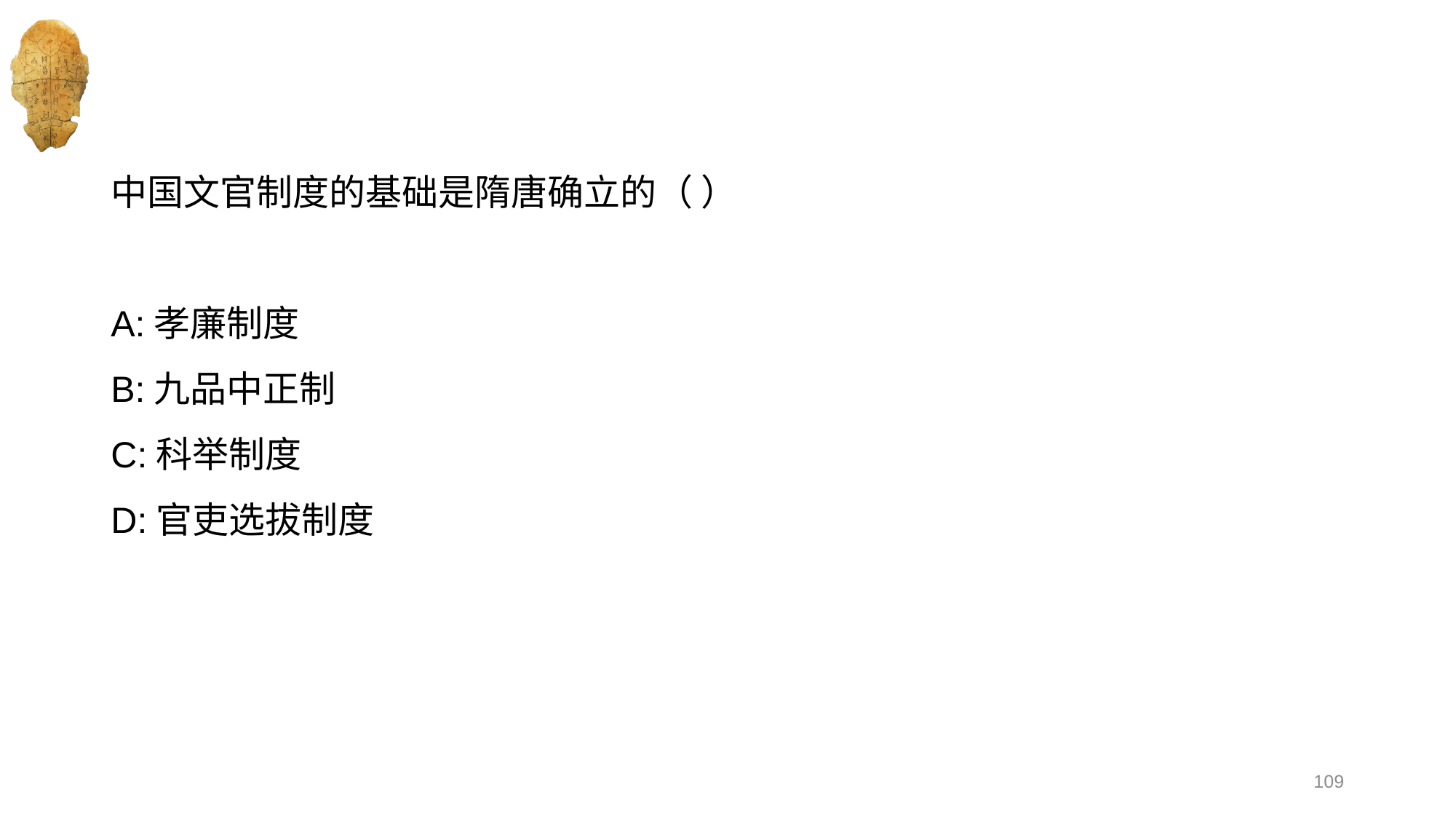

#
中国文官制度的基础是隋唐确立的（ ）

A:孝廉制度
B:九品中正制
C:科举制度
D:官吏选拔制度

109